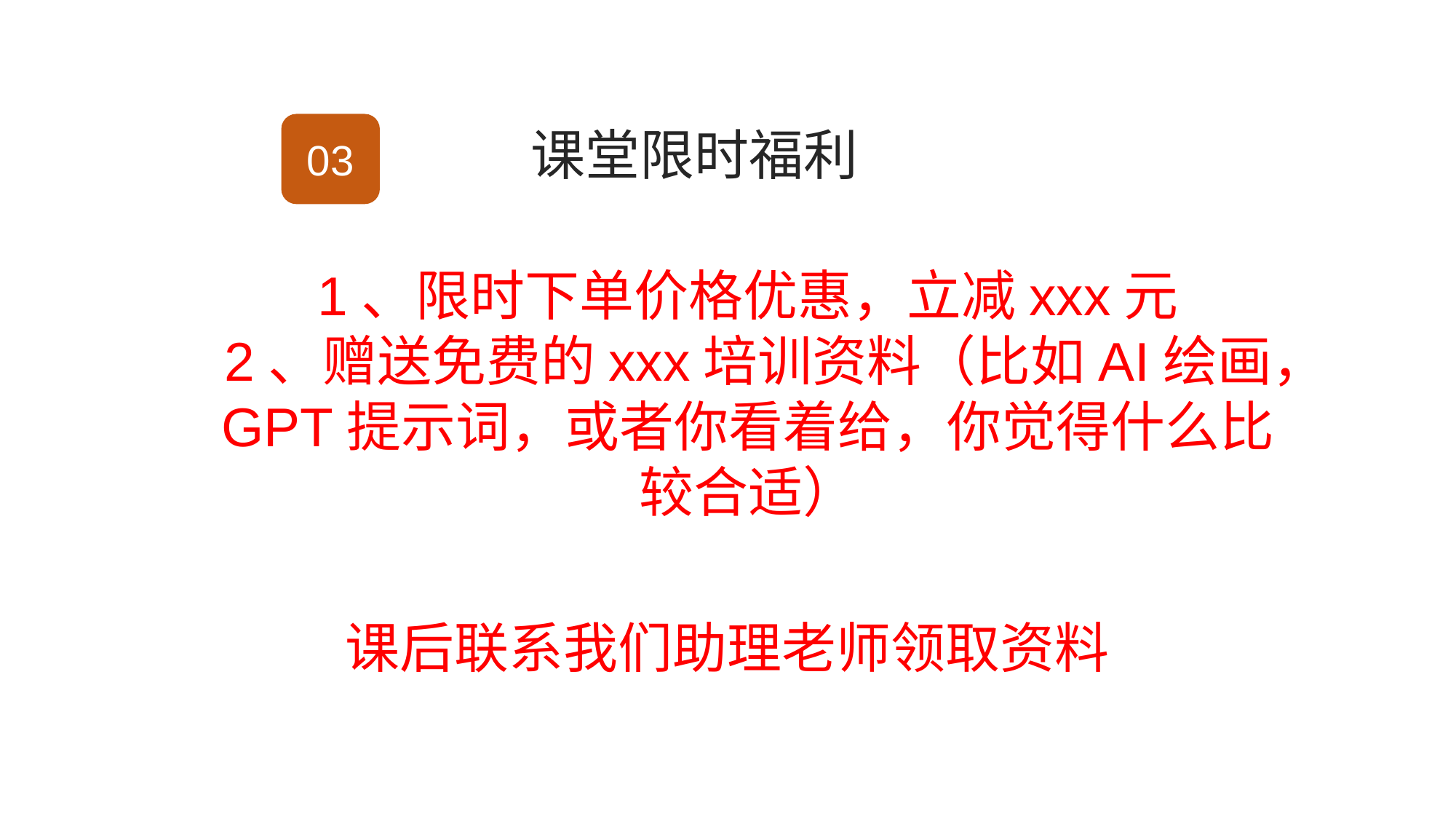

03
课堂限时福利
1、限时下单价格优惠，立减xxx元
2、赠送免费的xxx培训资料（比如AI绘画，GPT提示词，或者你看着给，你觉得什么比较合适）
课后联系我们助理老师领取资料